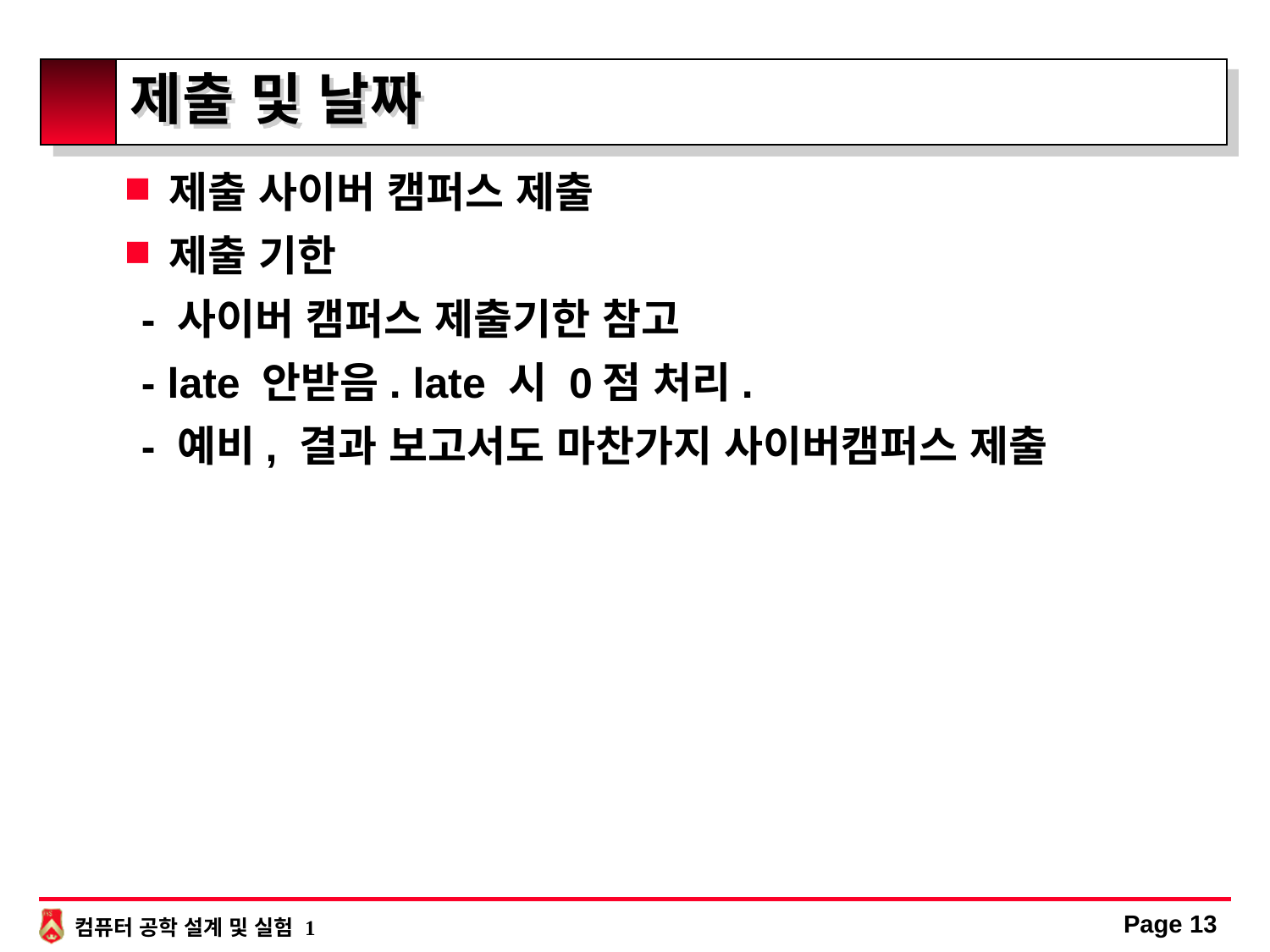

# 제출 및 날짜
제출 사이버 캠퍼스 제출
제출 기한
 - 사이버 캠퍼스 제출기한 참고
 - late 안받음. late 시 0점 처리.
 - 예비, 결과 보고서도 마찬가지 사이버캠퍼스 제출
Page 13